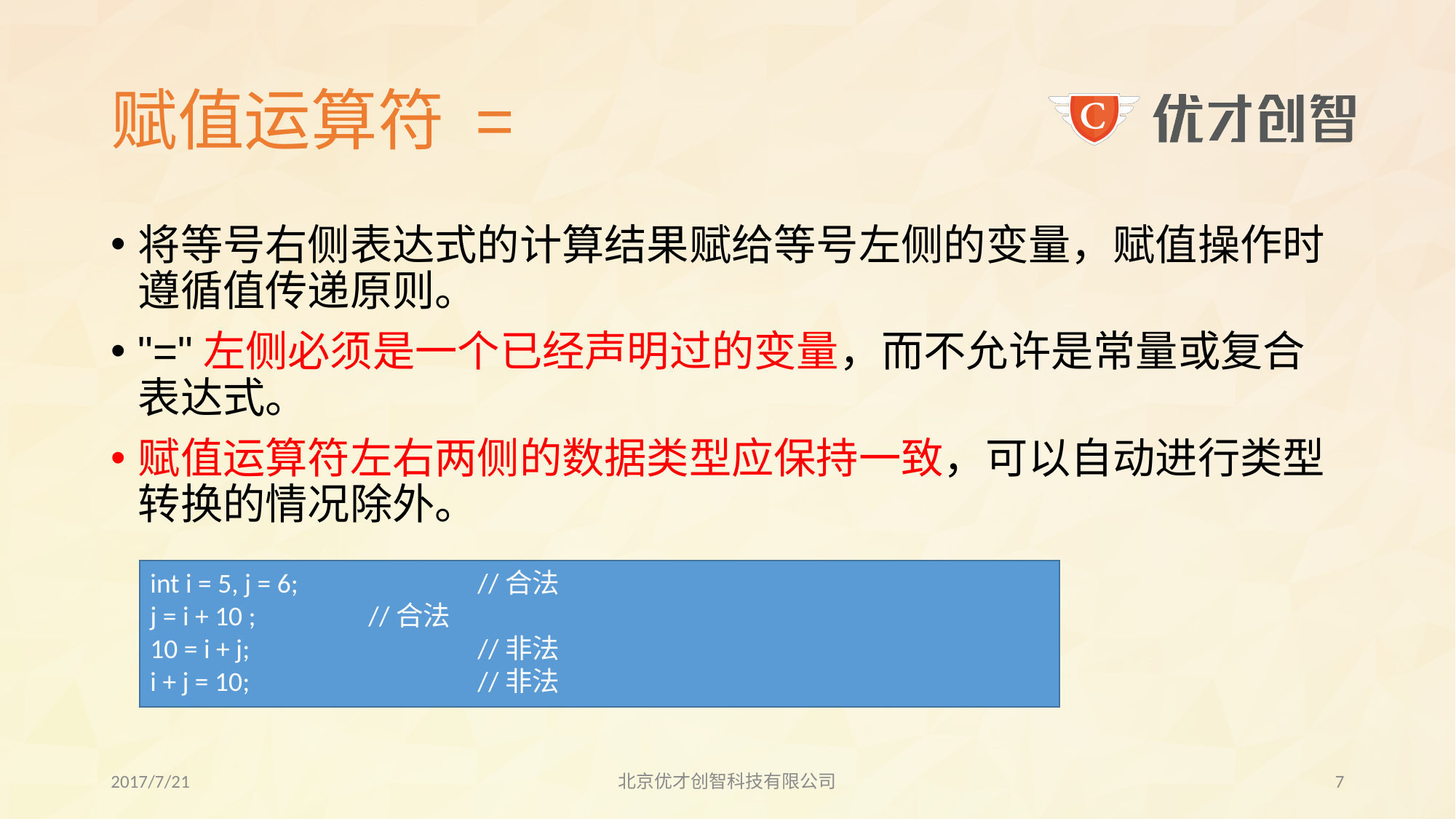

# 赋值运算符 =
将等号右侧表达式的计算结果赋给等号左侧的变量，赋值操作时遵循值传递原则。
"="左侧必须是一个已经声明过的变量，而不允许是常量或复合表达式。
赋值运算符左右两侧的数据类型应保持一致，可以自动进行类型转换的情况除外。
int i = 5, j = 6;		//合法
j = i + 10 ;		//合法
10 = i + j;			//非法
i + j = 10;			//非法
2017/7/21
北京优才创智科技有限公司
7